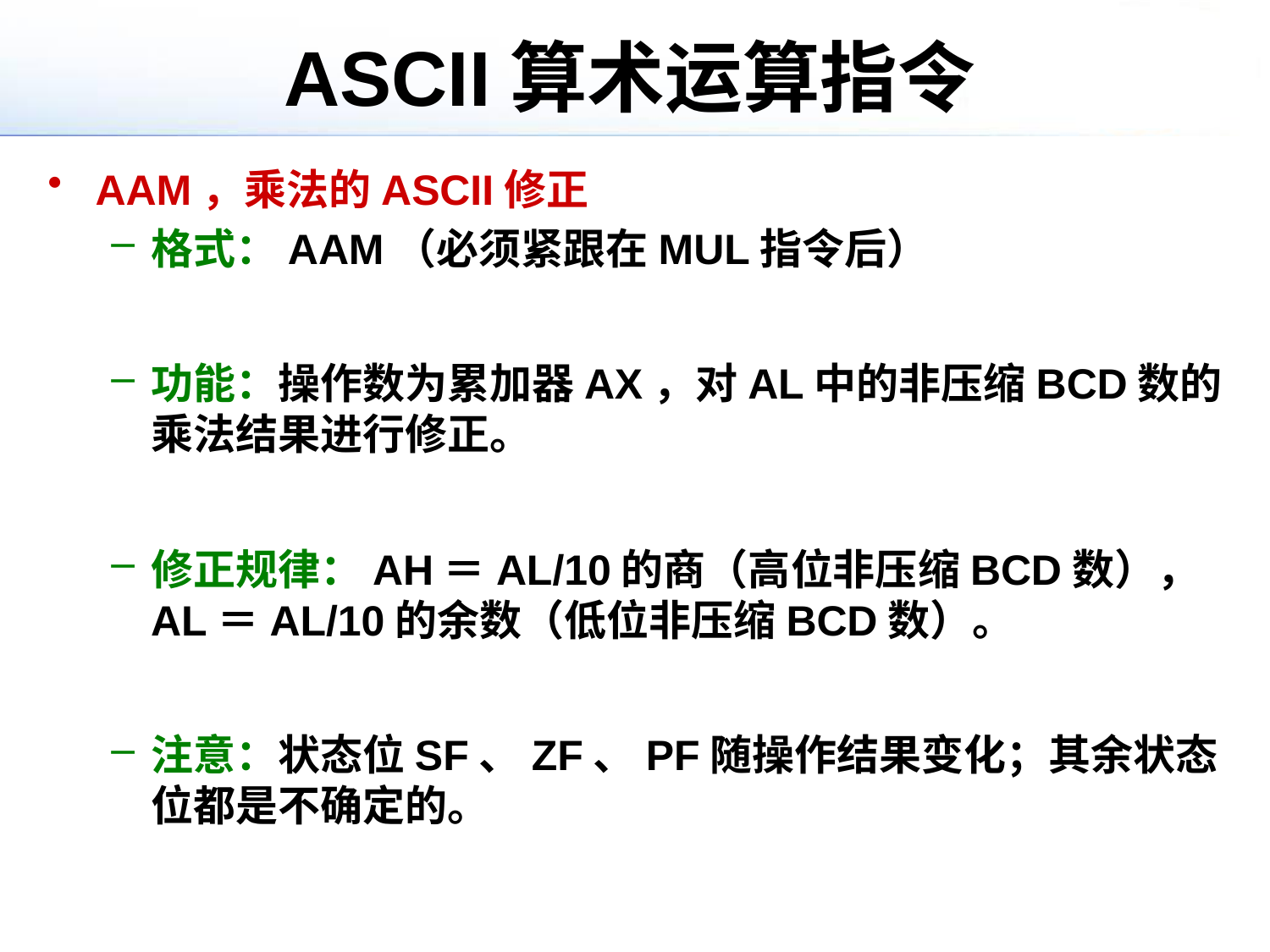

# ASCII算术运算指令
AAM，乘法的ASCII修正
格式：AAM（必须紧跟在MUL指令后）

功能：操作数为累加器AX，对AL中的非压缩BCD数的乘法结果进行修正。

修正规律：AH＝AL/10的商（高位非压缩BCD数），AL＝AL/10的余数（低位非压缩BCD数）。

注意：状态位SF、ZF、PF随操作结果变化；其余状态位都是不确定的。